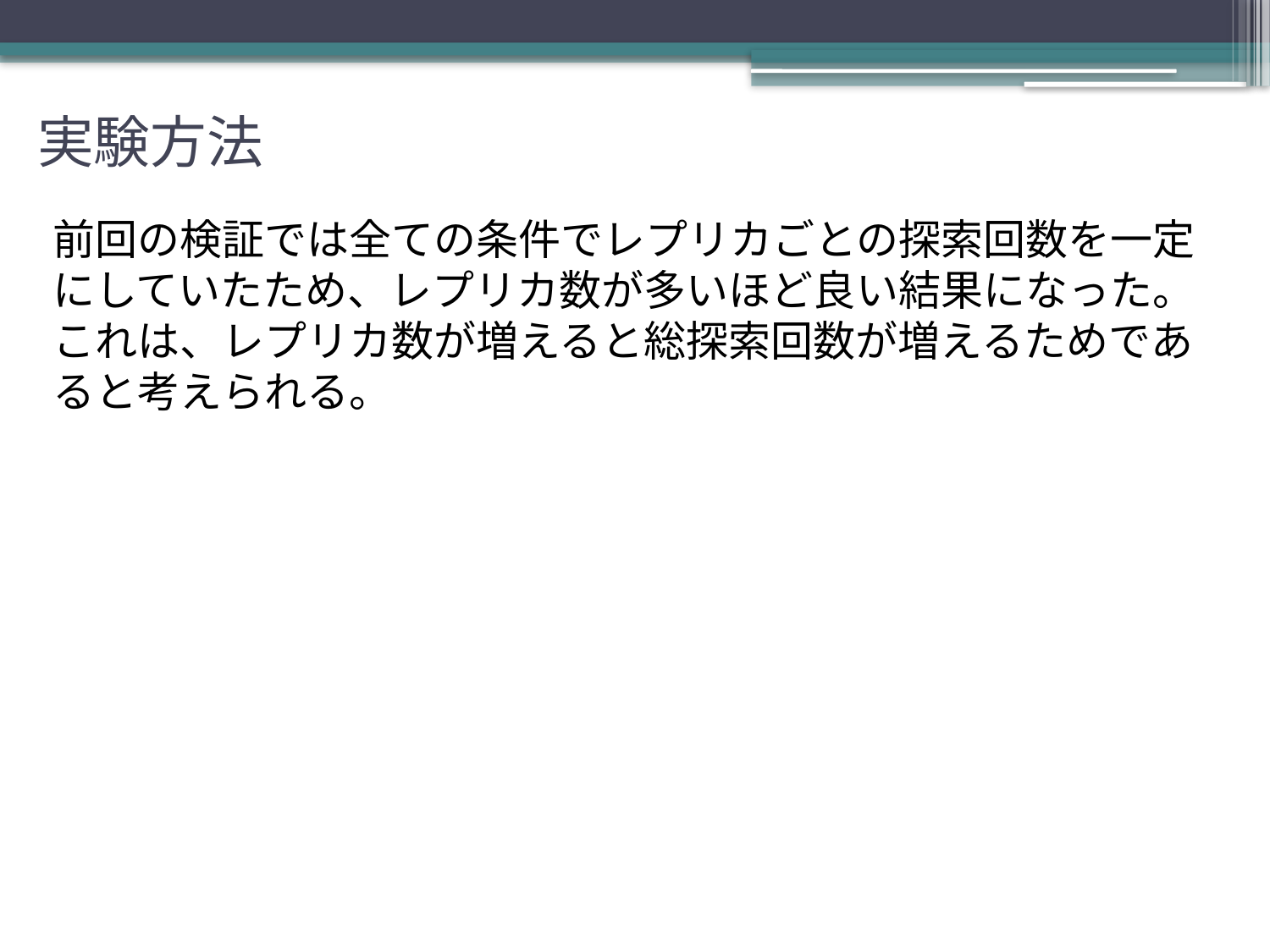

# 実験方法
前回の検証では全ての条件でレプリカごとの探索回数を一定にしていたため、レプリカ数が多いほど良い結果になった。これは、レプリカ数が増えると総探索回数が増えるためであると考えられる。